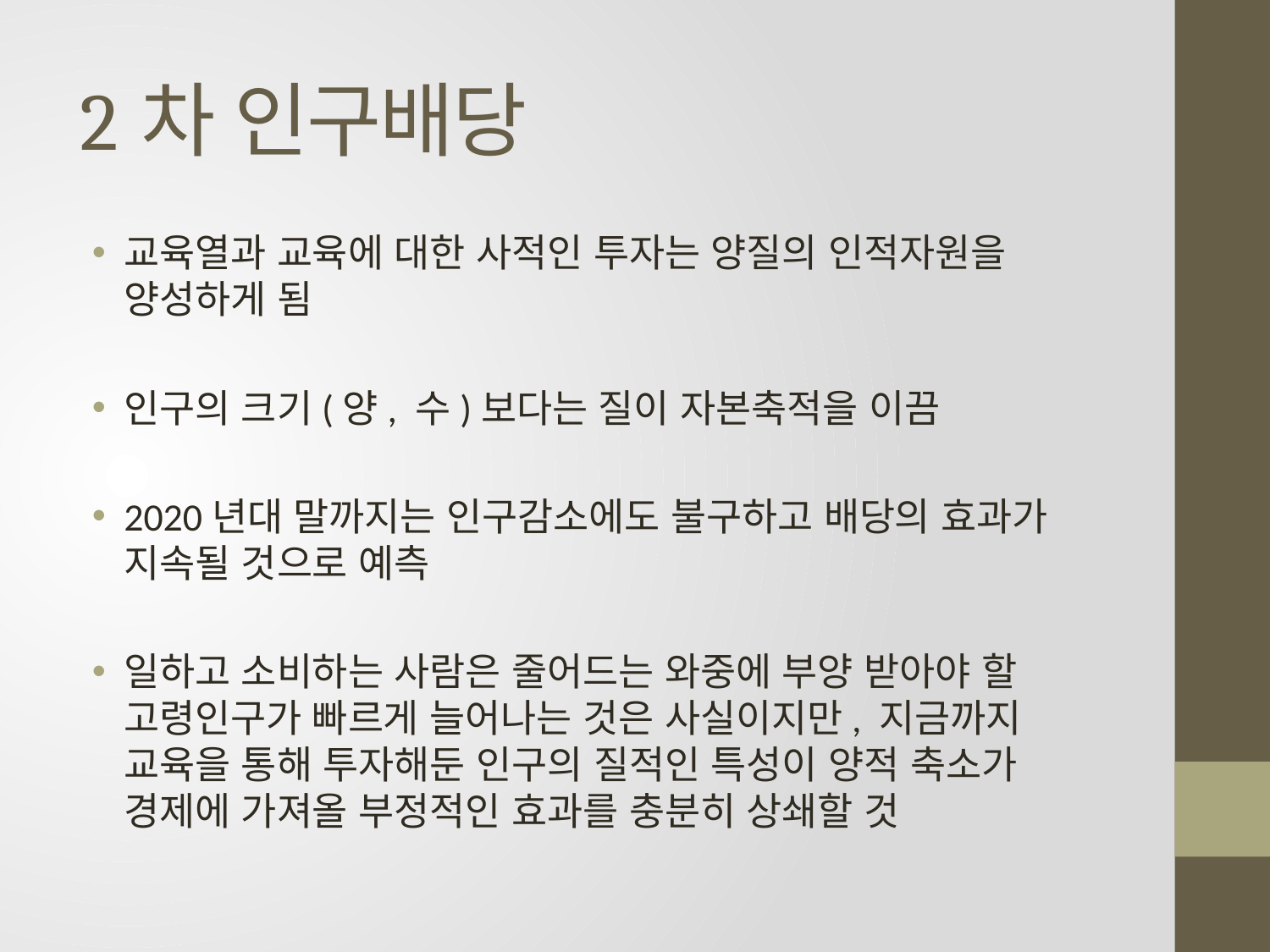

# 2차 인구배당
교육열과 교육에 대한 사적인 투자는 양질의 인적자원을 양성하게 됨

인구의 크기(양, 수)보다는 질이 자본축적을 이끔

2020년대 말까지는 인구감소에도 불구하고 배당의 효과가 지속될 것으로 예측

일하고 소비하는 사람은 줄어드는 와중에 부양 받아야 할 고령인구가 빠르게 늘어나는 것은 사실이지만, 지금까지 교육을 통해 투자해둔 인구의 질적인 특성이 양적 축소가 경제에 가져올 부정적인 효과를 충분히 상쇄할 것